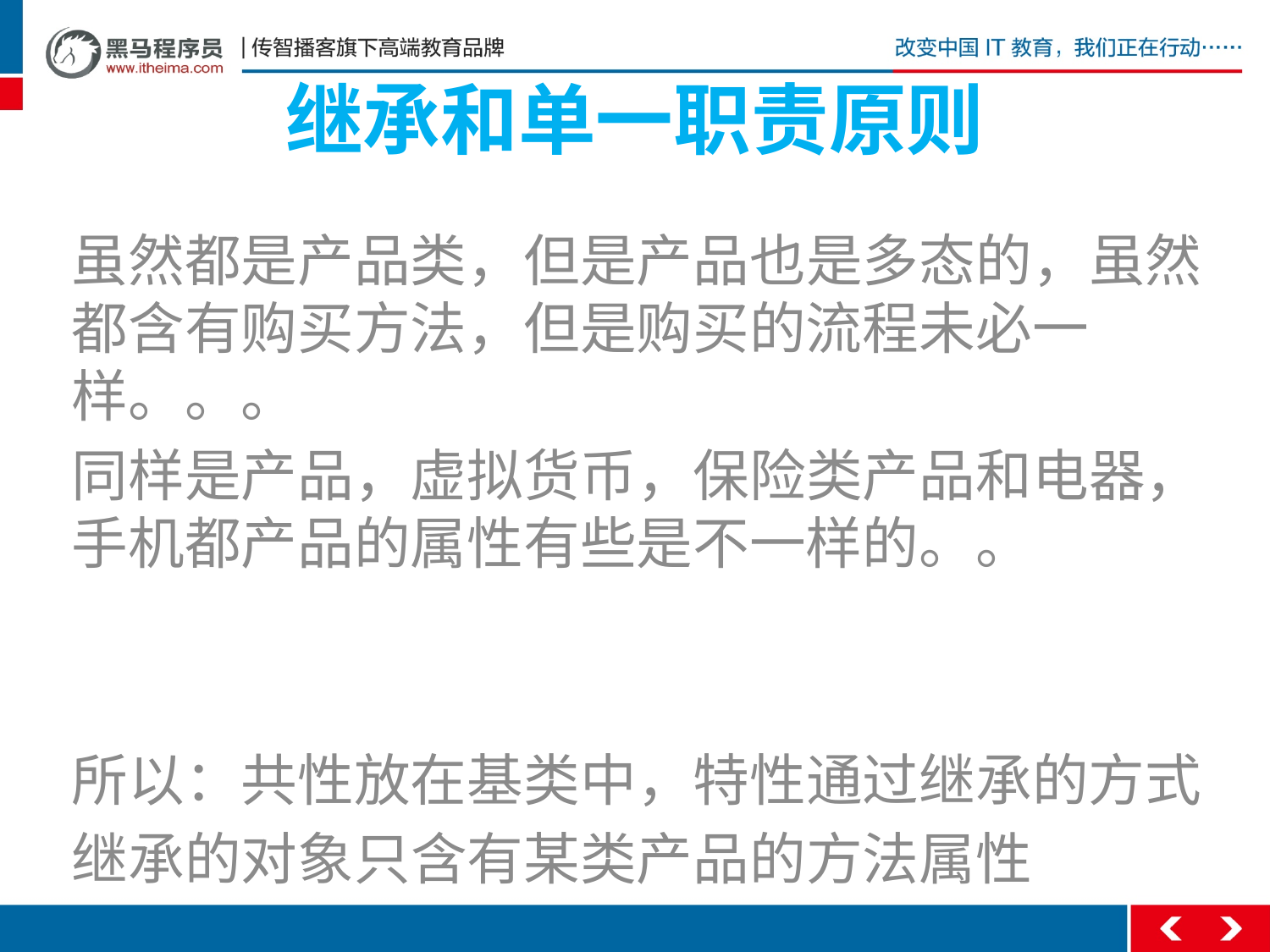

# 继承和单一职责原则
虽然都是产品类，但是产品也是多态的，虽然都含有购买方法，但是购买的流程未必一样。。。
同样是产品，虚拟货币，保险类产品和电器，手机都产品的属性有些是不一样的。。

所以：共性放在基类中，特性通过继承的方式
继承的对象只含有某类产品的方法属性